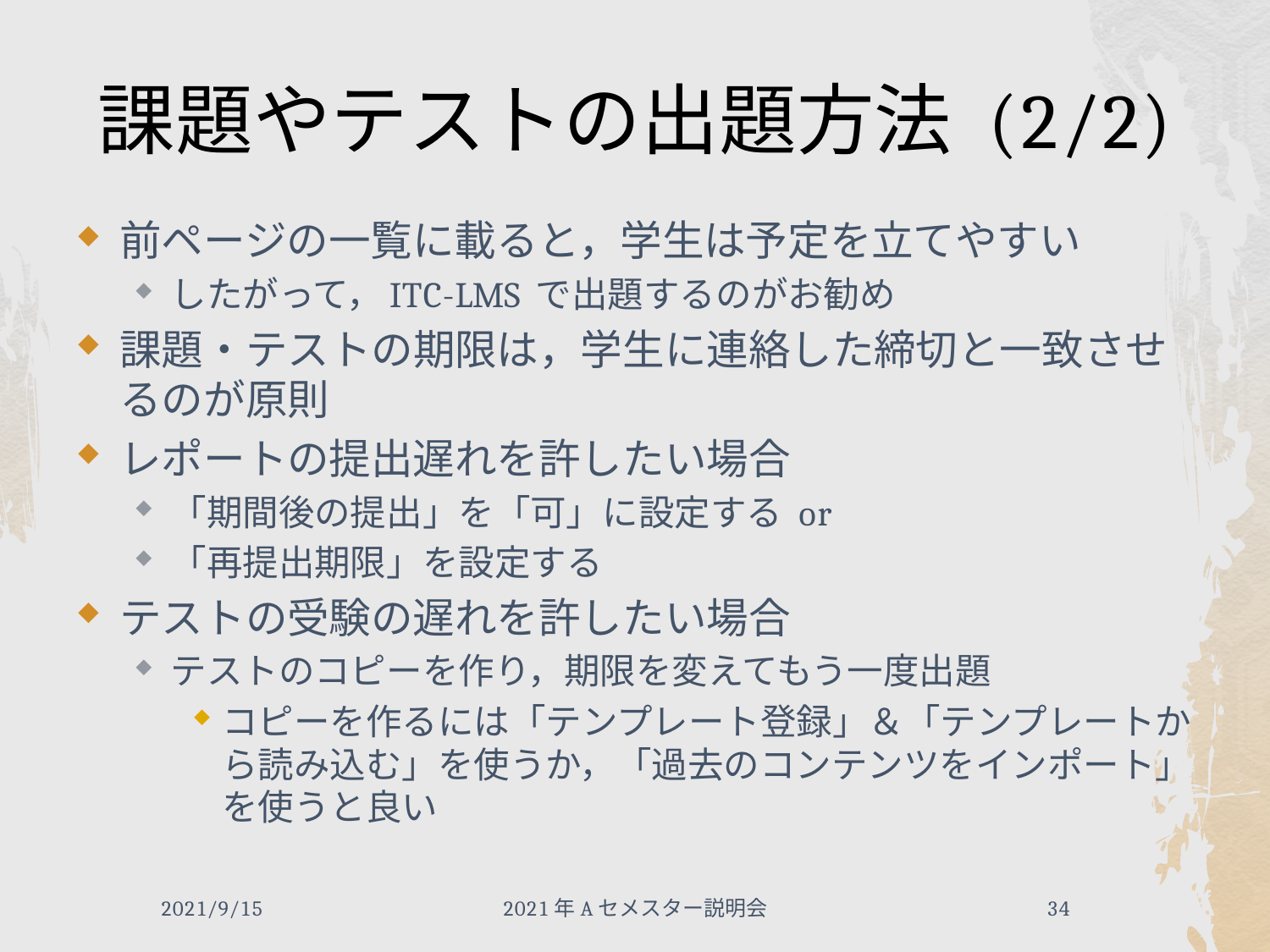

# 課題やテストの出題方法 (2/2)
前ページの一覧に載ると，学生は予定を立てやすい
したがって，ITC-LMS で出題するのがお勧め
課題・テストの期限は，学生に連絡した締切と一致させるのが原則
レポートの提出遅れを許したい場合
「期間後の提出」を「可」に設定する or
「再提出期限」を設定する
テストの受験の遅れを許したい場合
テストのコピーを作り，期限を変えてもう一度出題
コピーを作るには「テンプレート登録」＆「テンプレートから読み込む」を使うか，「過去のコンテンツをインポート」を使うと良い
2021/9/15
2021年Aセメスター説明会
34